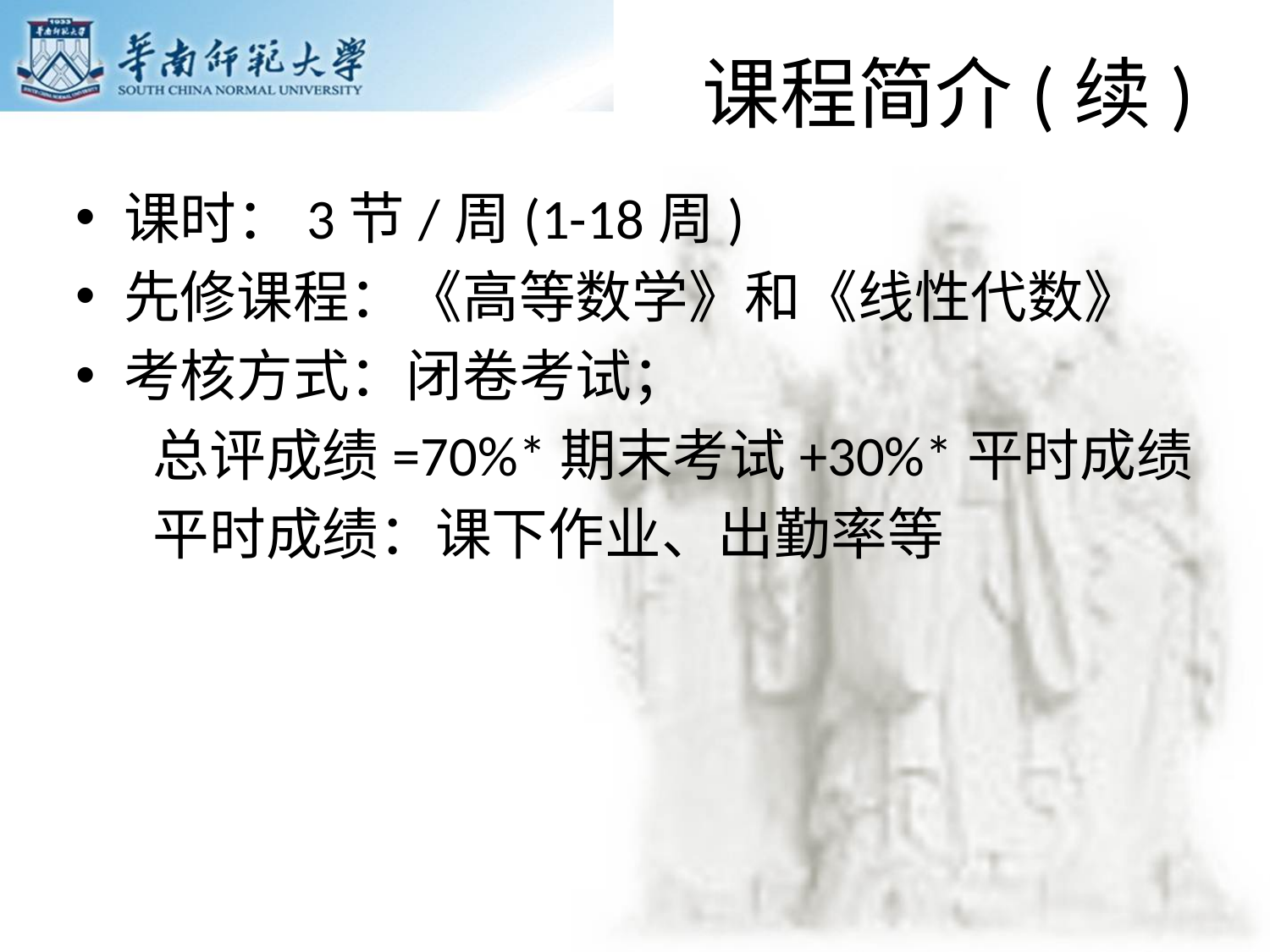

# 课程简介(续)
课时：3节/周(1-18周)
先修课程：《高等数学》和《线性代数》
考核方式：闭卷考试；
     总评成绩=70%*期末考试+30%*平时成绩
     平时成绩：课下作业、出勤率等